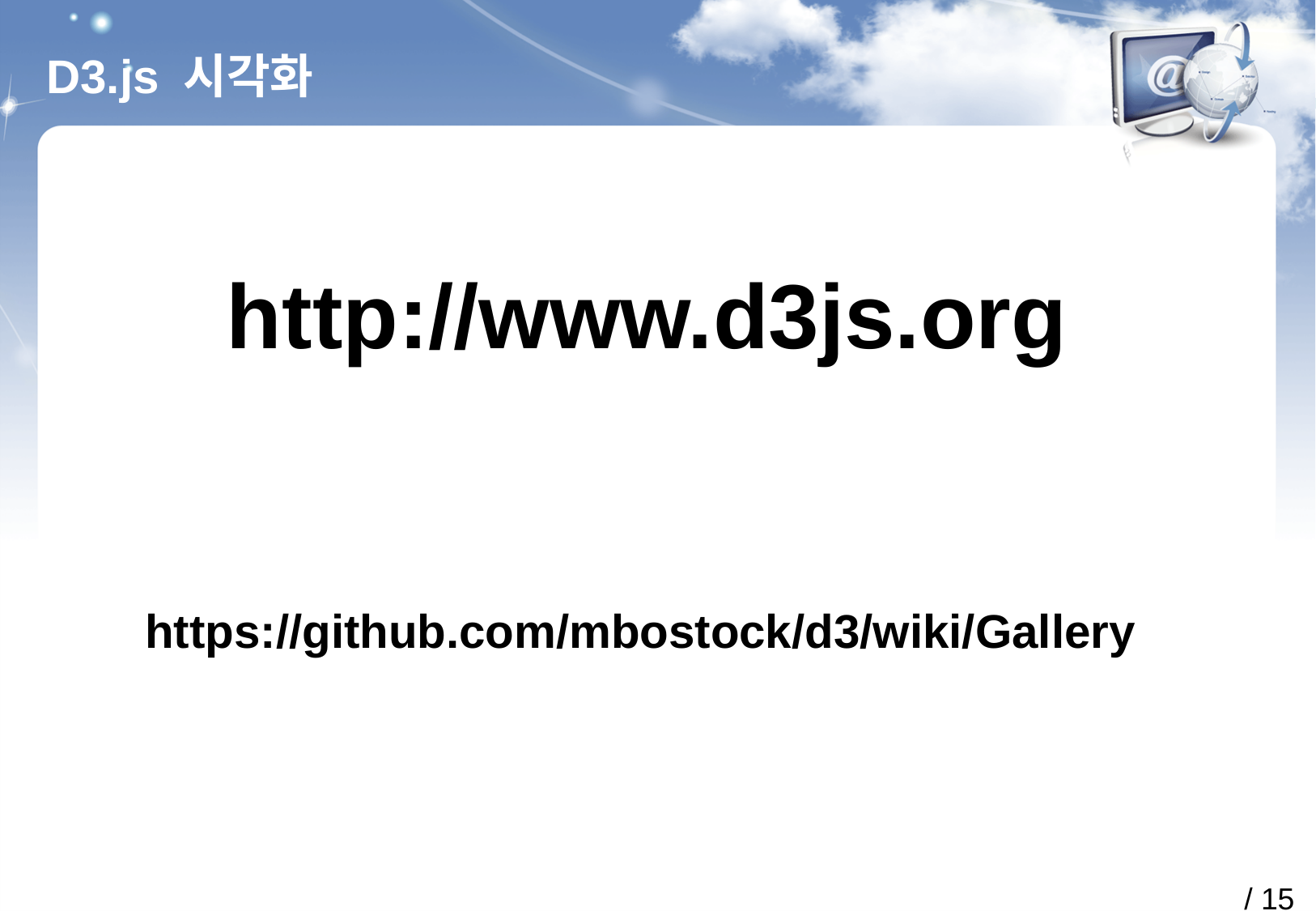

# D3.js 시각화
http://www.d3js.org

https://github.com/mbostock/d3/wiki/Gallery

/ 15